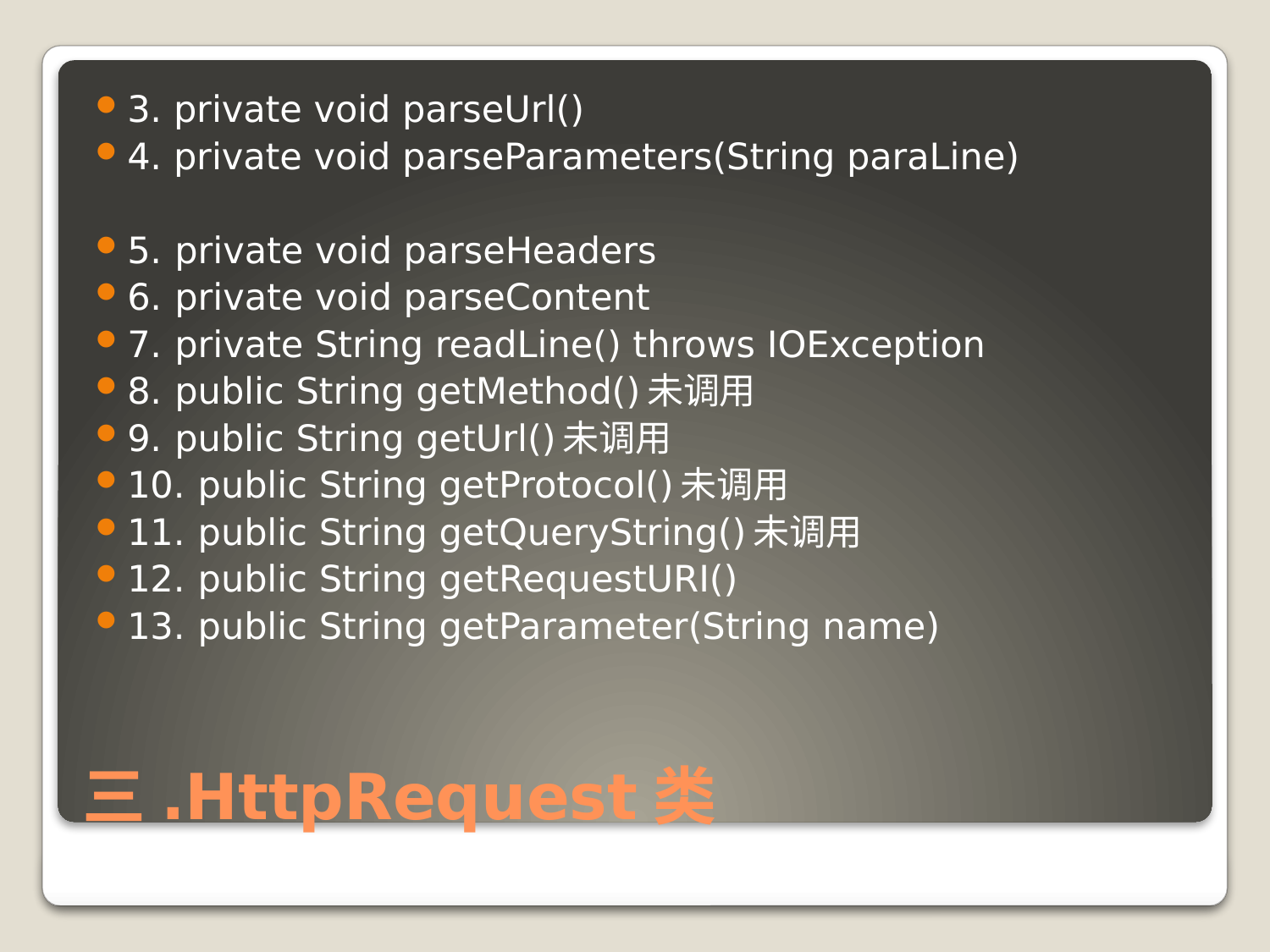

3. private void parseUrl()
4. private void parseParameters(String paraLine)

5. private void parseHeaders
6. private void parseContent
7. private String readLine() throws IOException
8. public String getMethod()未调用
9. public String getUrl()未调用
10. public String getProtocol()未调用
11. public String getQueryString()未调用
12. public String getRequestURI()
13. public String getParameter(String name)
# 三.HttpRequest类